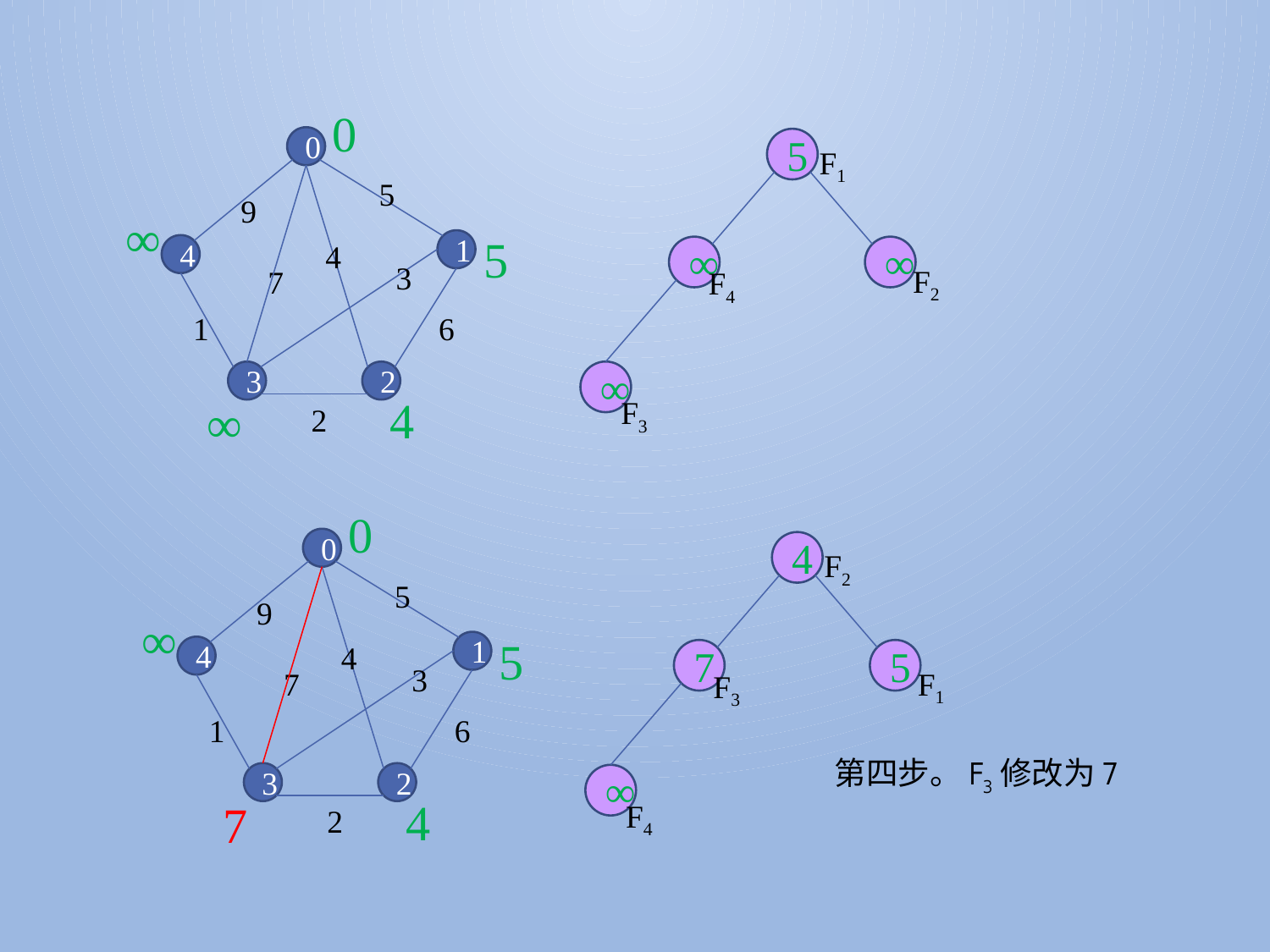

0
0
5
9
∞
5
1
4
4
3
7
1
6
3
2
4
∞
2
5
F1
∞
∞
F2
F4
∞
F3
0
0
5
9
∞
5
1
4
4
3
7
1
6
3
2
4
7
2
4
F2
7
5
F1
F3
第四步。F3修改为7
∞
F4